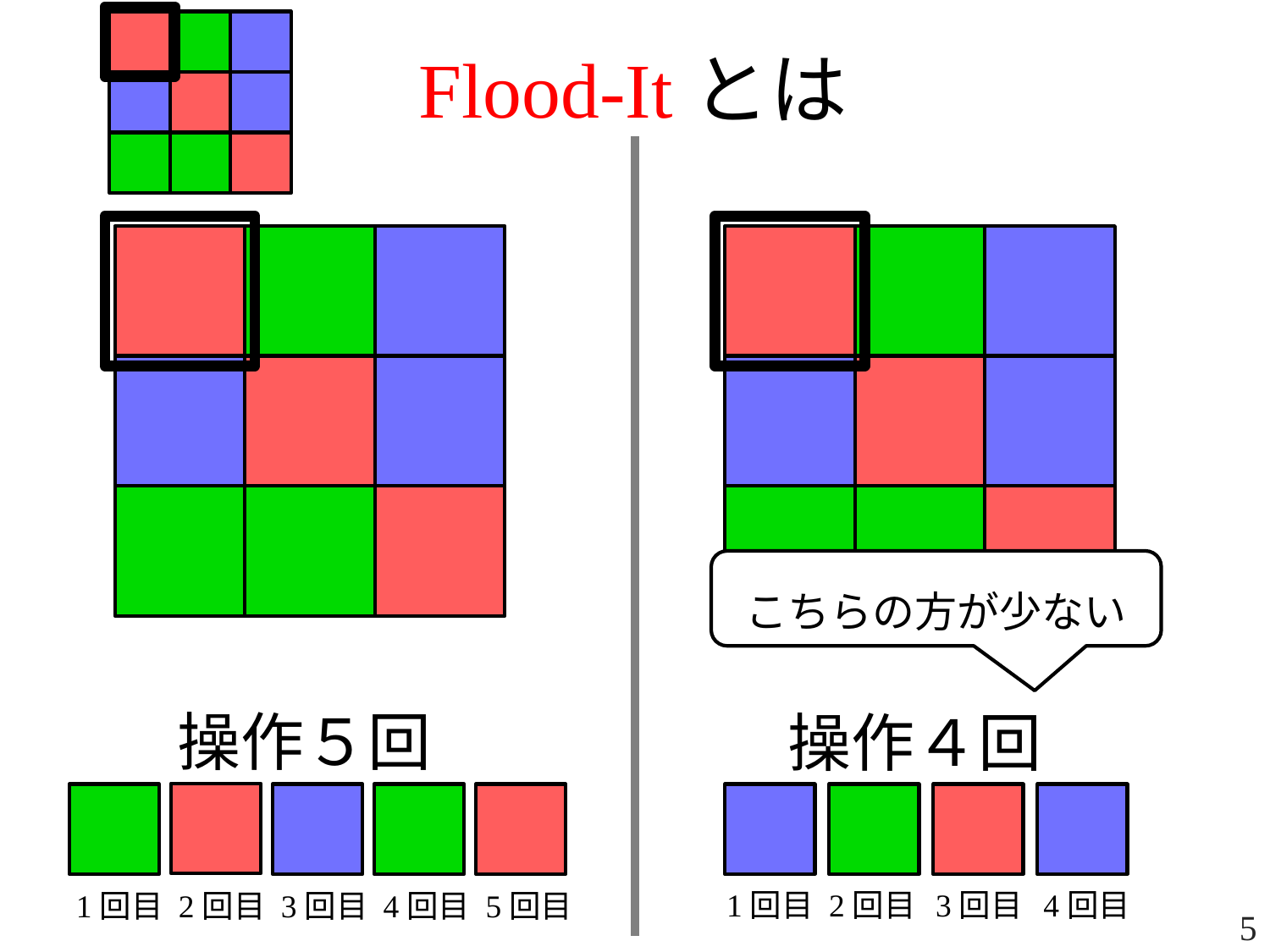

Flood-Itとは

こちらの方が少ない
操作５回
操作４回

3回目
1回目
2回目
4回目
1回目
2回目
3回目
4回目
5回目
5